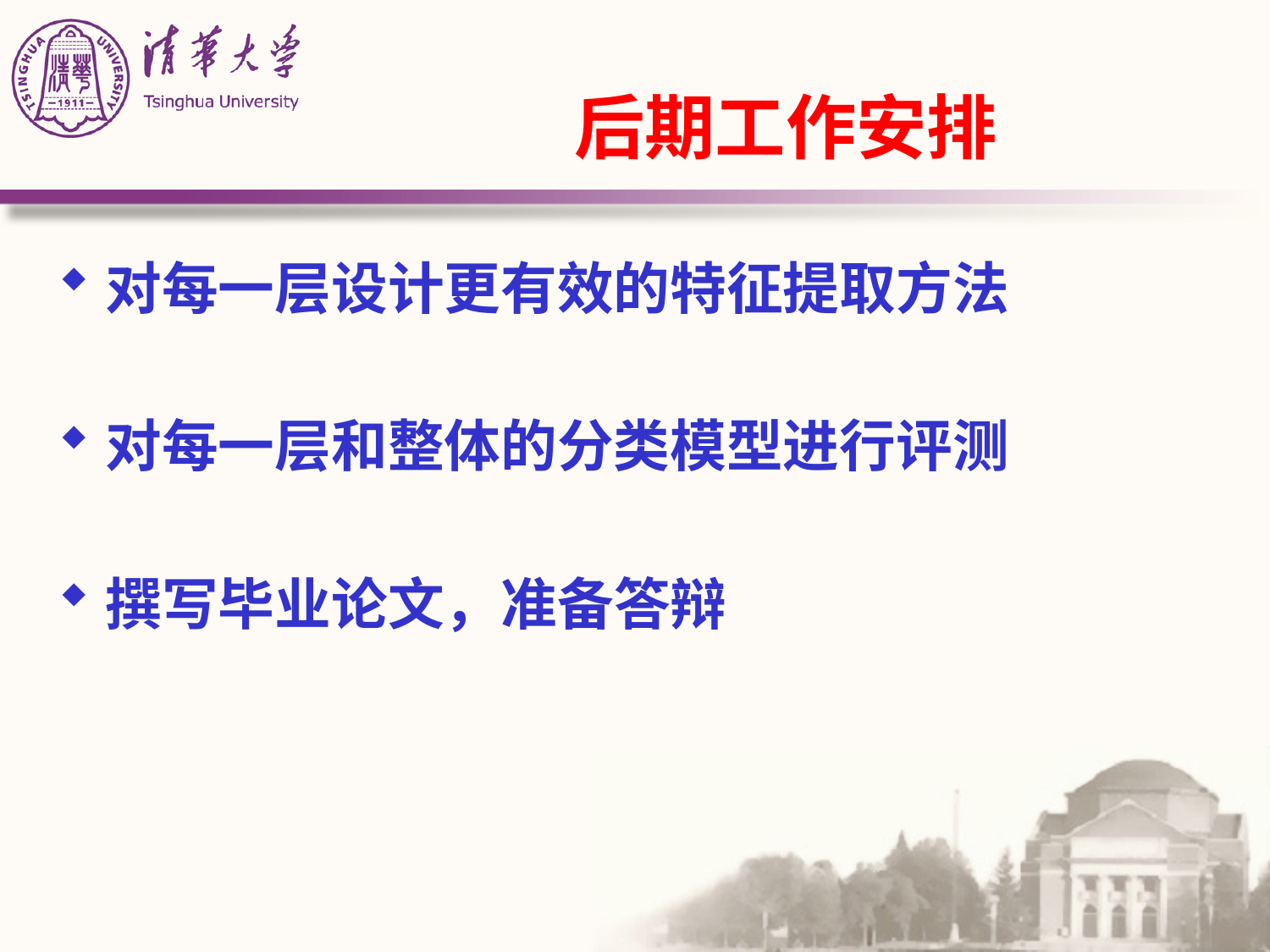

# 后期工作安排
对每一层设计更有效的特征提取方法

对每一层和整体的分类模型进行评测

撰写毕业论文，准备答辩